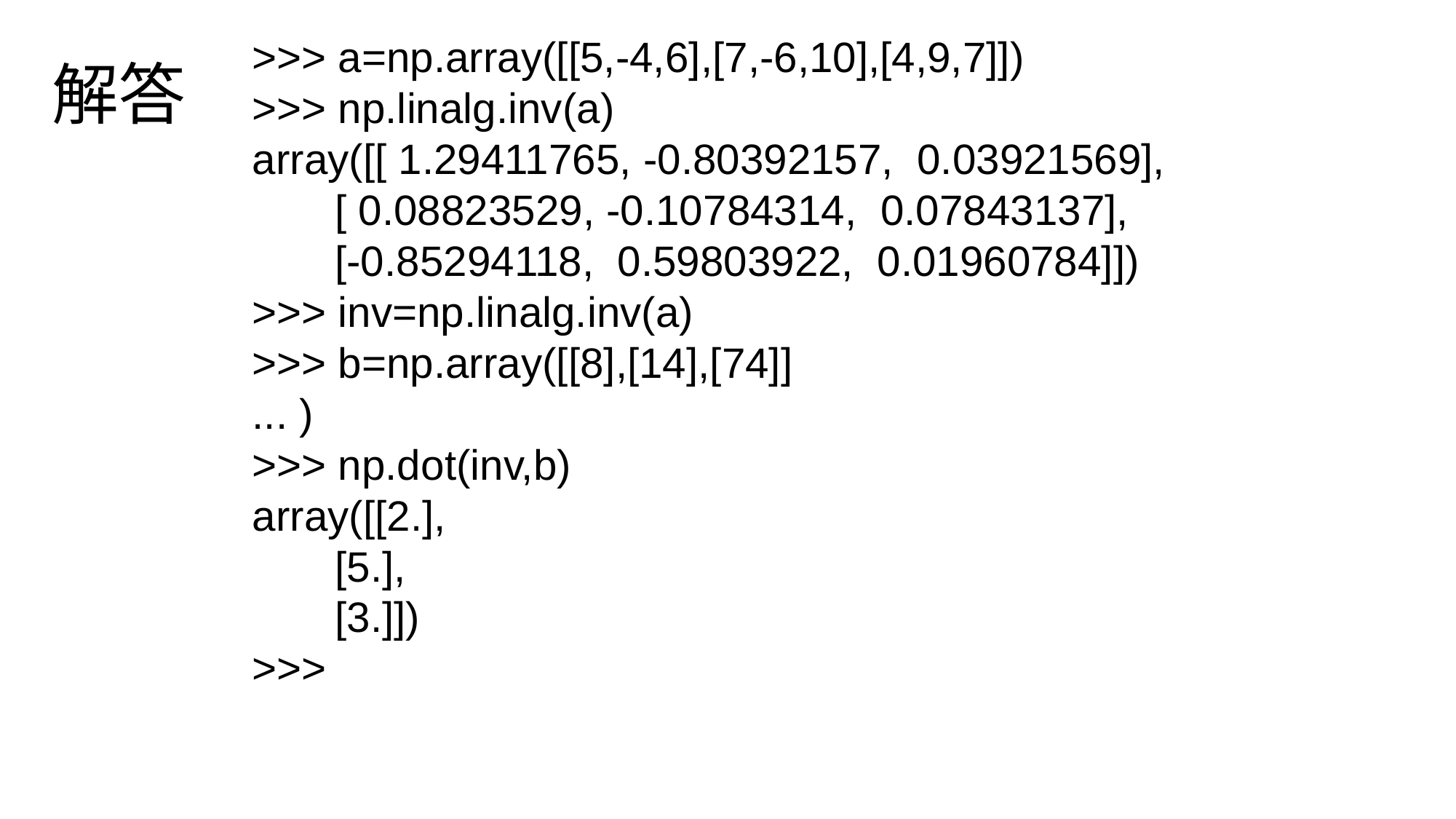

# 解答
>>> a=np.array([[5,-4,6],[7,-6,10],[4,9,7]])
>>> np.linalg.inv(a)
array([[ 1.29411765, -0.80392157,  0.03921569],
       [ 0.08823529, -0.10784314,  0.07843137],
       [-0.85294118,  0.59803922,  0.01960784]])
>>> inv=np.linalg.inv(a)
>>> b=np.array([[8],[14],[74]]
... )
>>> np.dot(inv,b)
array([[2.],
       [5.],
       [3.]])
>>>